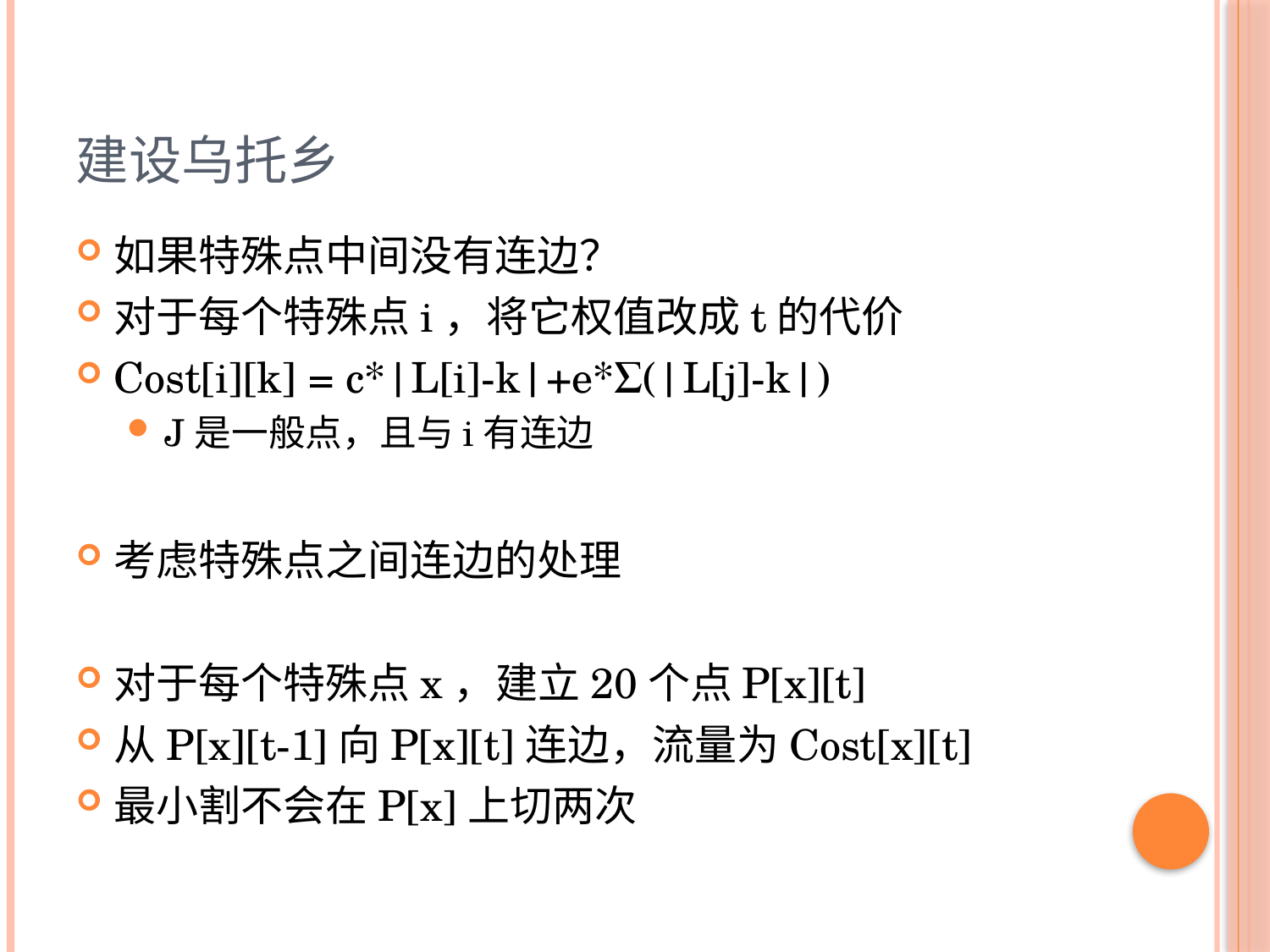

# 建设乌托乡
如果特殊点中间没有连边？
对于每个特殊点i，将它权值改成t的代价
Cost[i][k] = c*|L[i]-k|+e*Σ(|L[j]-k|)
J是一般点，且与i有连边

考虑特殊点之间连边的处理

对于每个特殊点x，建立20个点P[x][t]
从P[x][t-1]向P[x][t]连边，流量为Cost[x][t]
最小割不会在P[x]上切两次